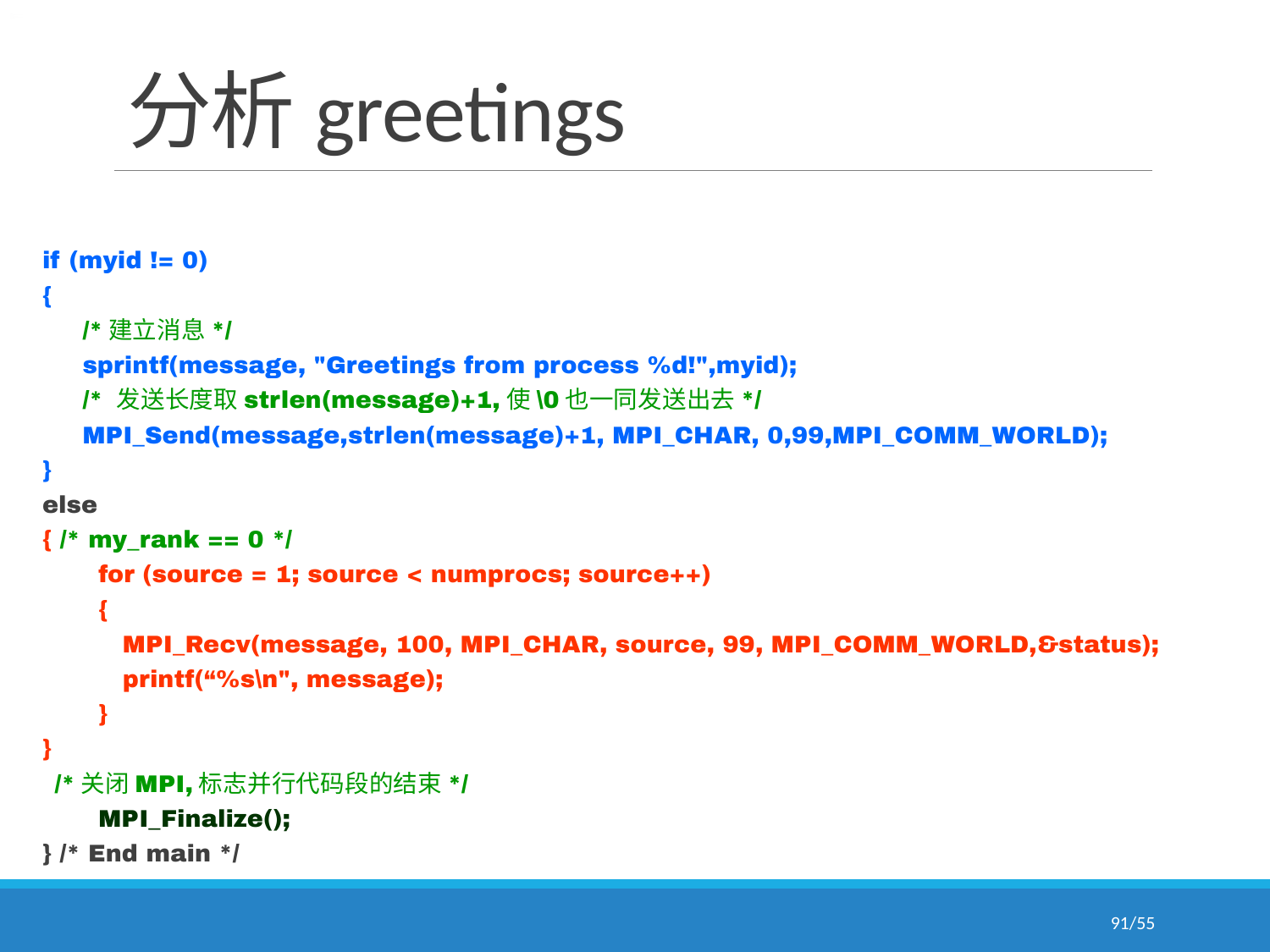

# 分析greetings
if (myid != 0)
{
     /*建立消息*/
     sprintf(message, "Greetings from process %d!",myid);
     /* 发送长度取strlen(message)+1,使\0也一同发送出去*/
     MPI_Send(message,strlen(message)+1, MPI_CHAR, 0,99,MPI_COMM_WORLD);
}
else
{ /* my_rank == 0 */
       for (source = 1; source < numprocs; source++)
       {
          MPI_Recv(message, 100, MPI_CHAR, source, 99, MPI_COMM_WORLD,&status);
          printf(“%s\n", message);
       }
}
	/*关闭MPI,标志并行代码段的结束*/
       MPI_Finalize();
} /* End main */
91/55